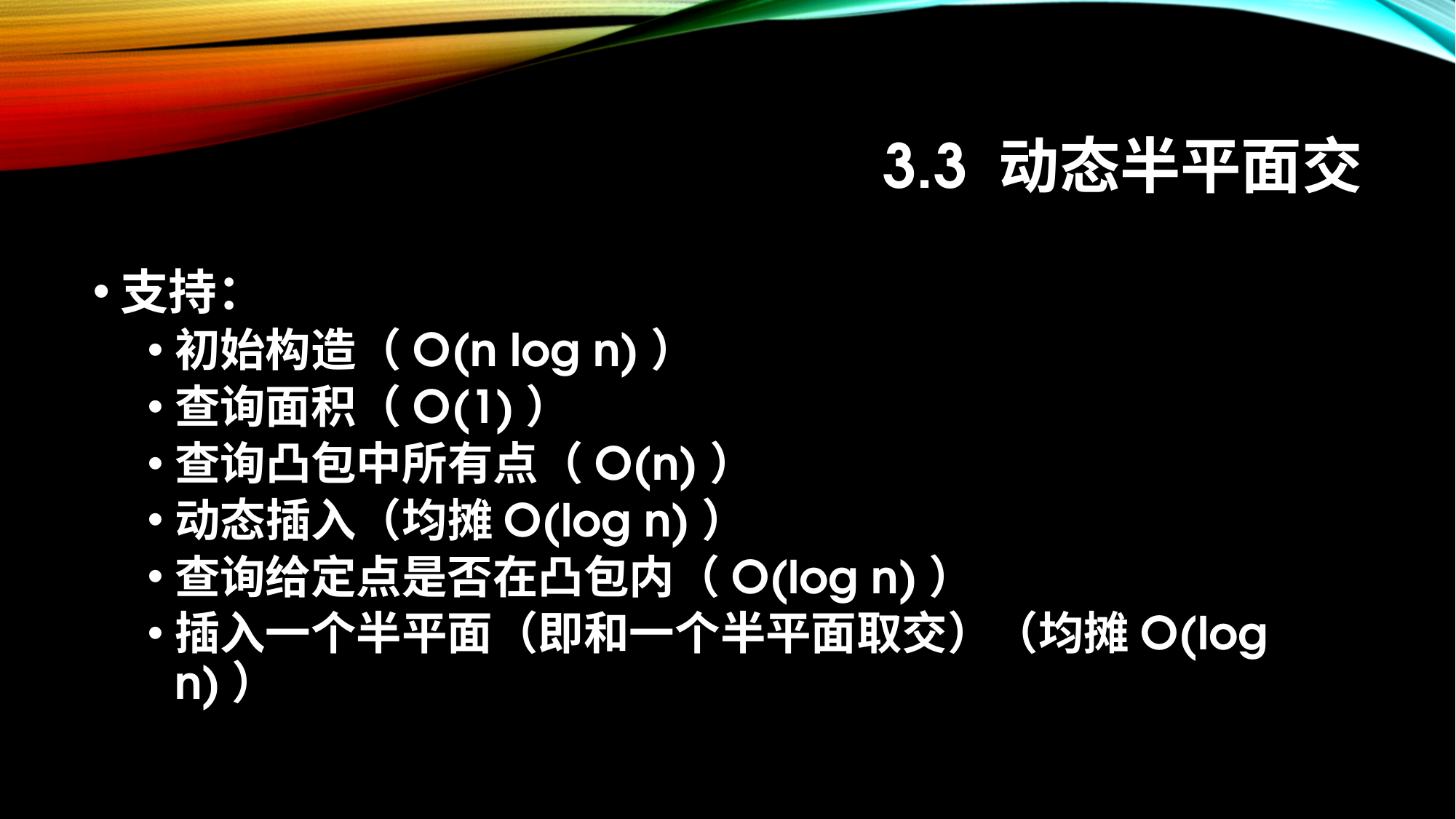

# 3.3 动态半平面交
支持：
初始构造（O(n log n)）
查询面积（O(1)）
查询凸包中所有点（O(n)）
动态插入（均摊O(log n)）
查询给定点是否在凸包内（O(log n)）
插入一个半平面（即和一个半平面取交）（均摊O(log n)）